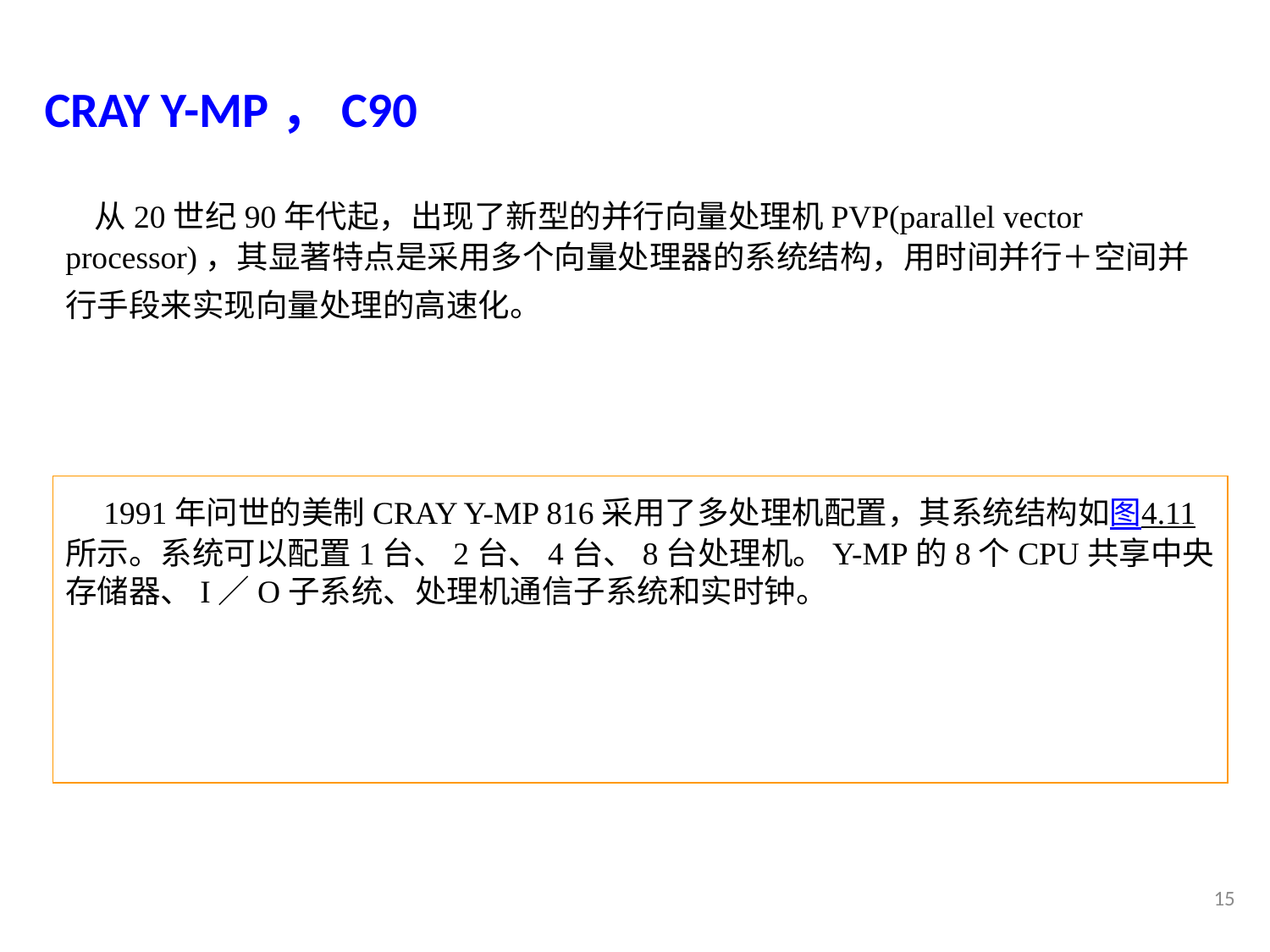

CRAY Y-MP，C90
  从20世纪90年代起，出现了新型的并行向量处理机PVP(parallel vector processor)，其显著特点是采用多个向量处理器的系统结构，用时间并行＋空间并行手段来实现向量处理的高速化。
    1991年问世的美制CRAY Y-MP 816采用了多处理机配置，其系统结构如图4.11所示。系统可以配置1台、2台、4台、8台处理机。Y-MP的8个CPU共享中央存储器、I／O子系统、处理机通信子系统和实时钟。
15